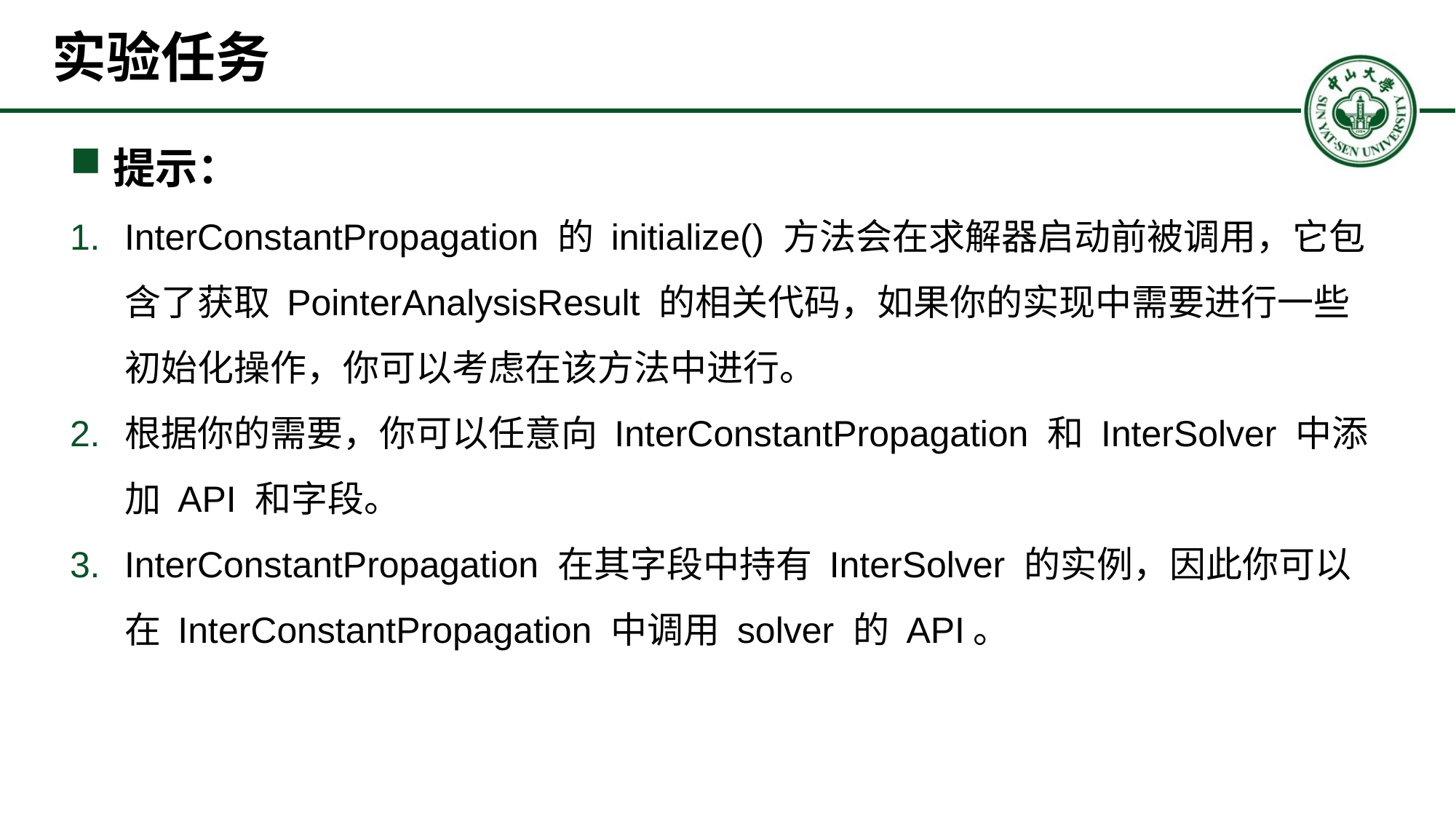

# 实验任务
提示：
InterConstantPropagation 的 initialize() 方法会在求解器启动前被调用，它包含了获取 PointerAnalysisResult 的相关代码，如果你的实现中需要进行一些初始化操作，你可以考虑在该方法中进行。
根据你的需要，你可以任意向 InterConstantPropagation 和 InterSolver 中添加 API 和字段。
InterConstantPropagation 在其字段中持有 InterSolver 的实例，因此你可以在 InterConstantPropagation 中调用 solver 的 API。